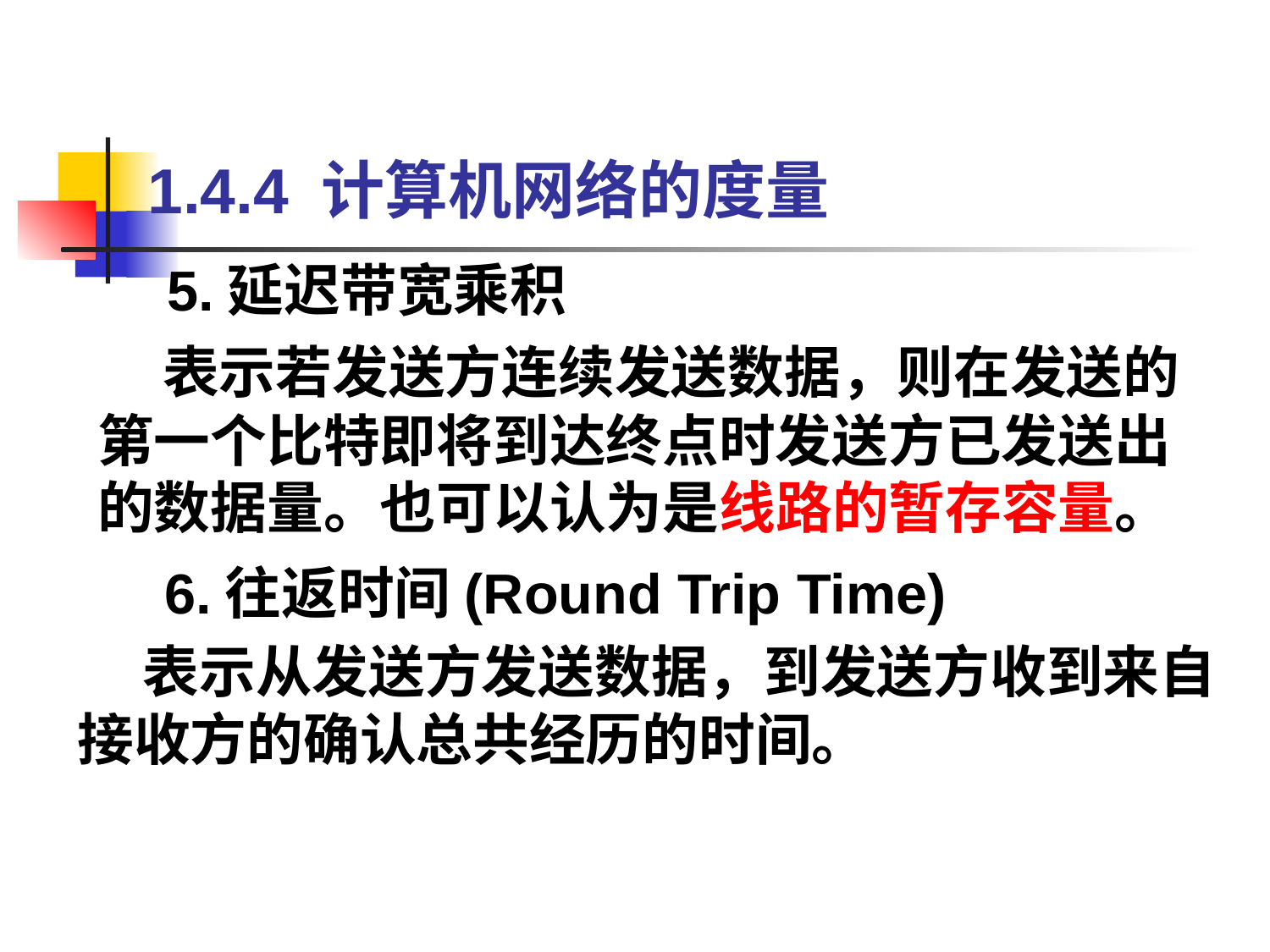

# 1.4.4 计算机网络的度量
5.延迟带宽乘积
    表示若发送方连续发送数据，则在发送的第一个比特即将到达终点时发送方已发送出 的数据量。也可以认为是线路的暂存容量。
6.往返时间(Round Trip Time)
    表示从发送方发送数据，到发送方收到来自接收方的确认总共经历的时间。